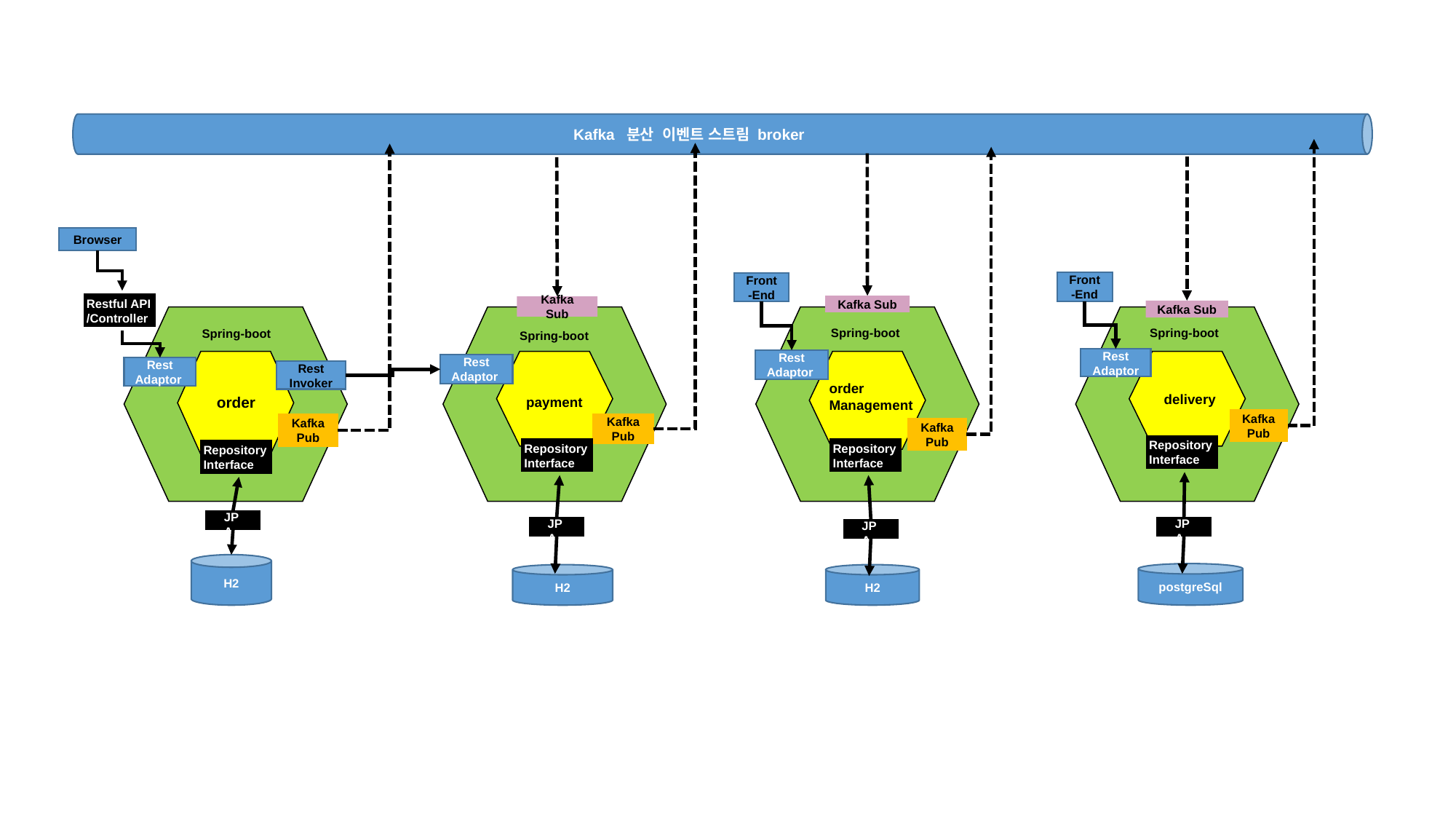

Kafka  분산  이벤트 스트림 broker
Browser
Front
-End
Front
-End
Restful API
/Controller

Kafka Sub
Kafka Sub
Kafka Sub

Spring-boot
Spring-boot
Spring-boot
Spring-boot
Rest
Adaptor
Rest
Adaptor

Rest
Adaptor
Rest
Adaptor
Rest
Invoker
order
Management
delivery
order
payment
Kafka
Pub
Kafka
Pub
Kafka
Pub
Kafka
Pub
Repository Interface

Repository Interface

Repository Interface

Repository Interface

JPA

JPA

JPA

JPA

H2
postgreSql
H2
H2